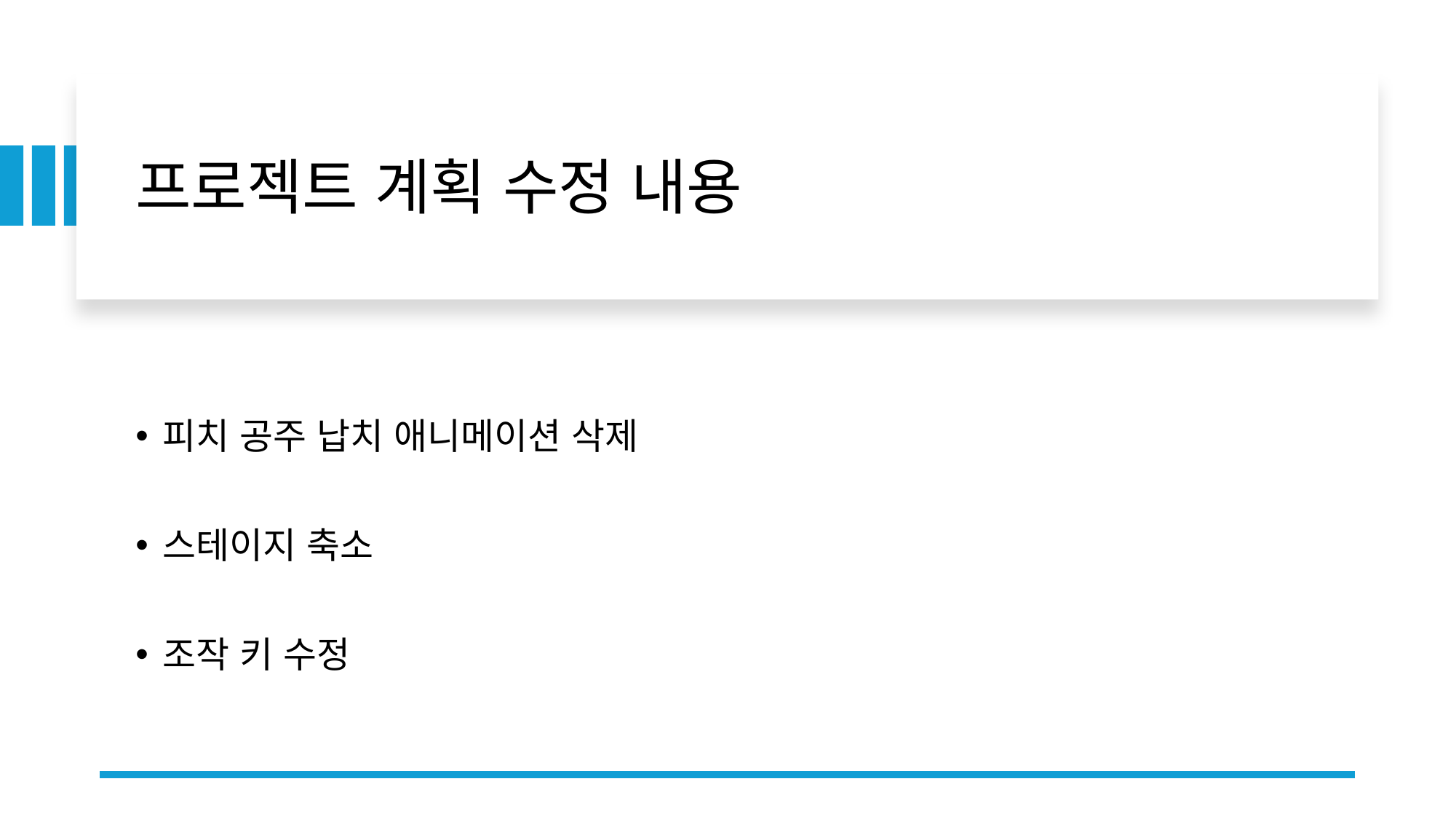

# 프로젝트 계획 수정 내용

피치 공주 납치 애니메이션 삭제

스테이지 축소

조작 키 수정